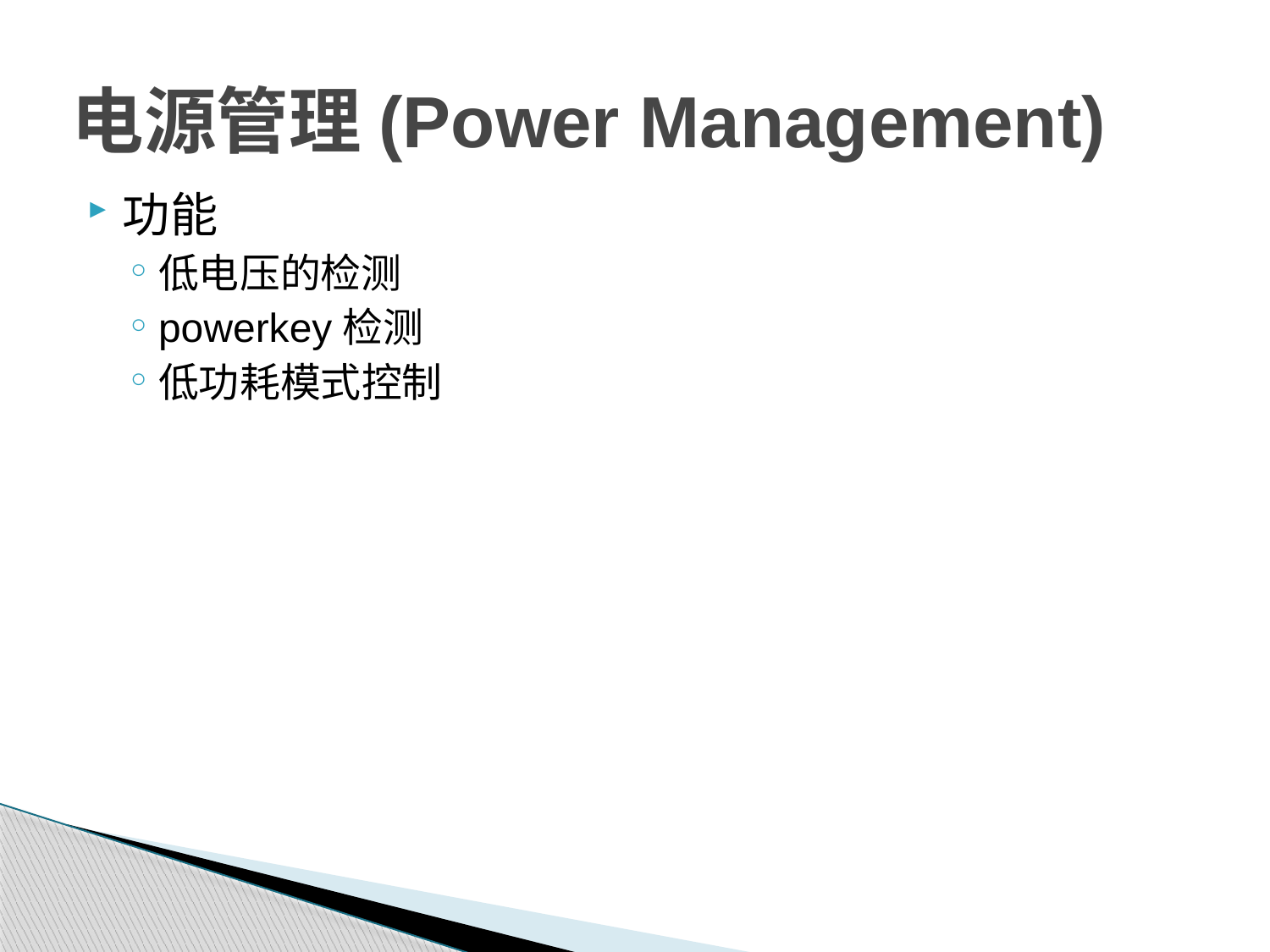

# 电源管理(Power Management)
功能
低电压的检测
powerkey检测
低功耗模式控制